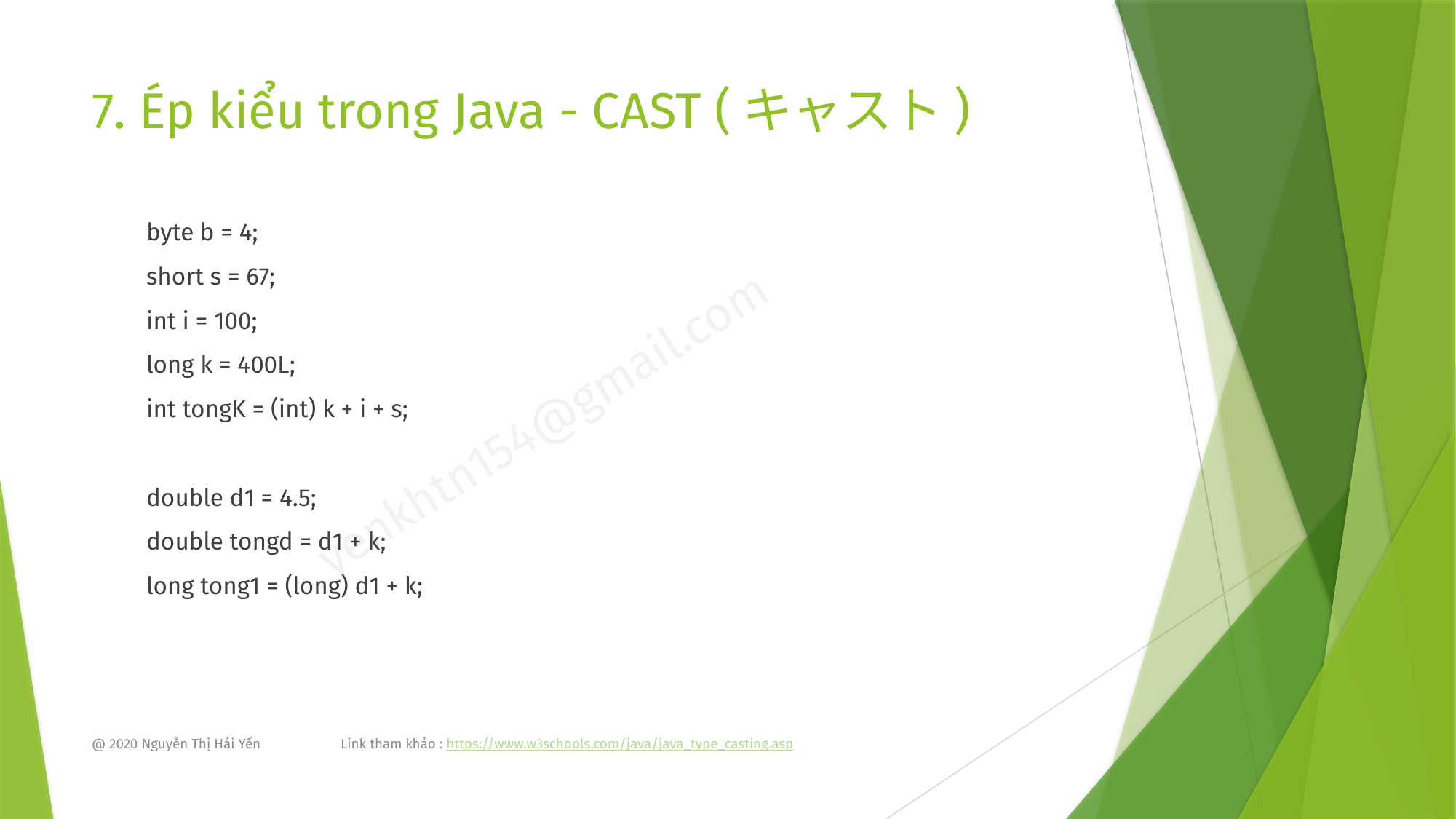

# 7. Ép kiểu trong Java - CAST (キャスト)

byte b = 4;
short s = 67;
int i = 100;
long k = 400L;
int tongK = (int) k + i + s;

double d1 = 4.5;
double tongd = d1 + k;
long tong1 = (long) d1 + k;

@ 2020 Nguyễn Thị Hải Yến                      Link tham khảo : https://www.w3schools.com/java/java_type_casting.asp